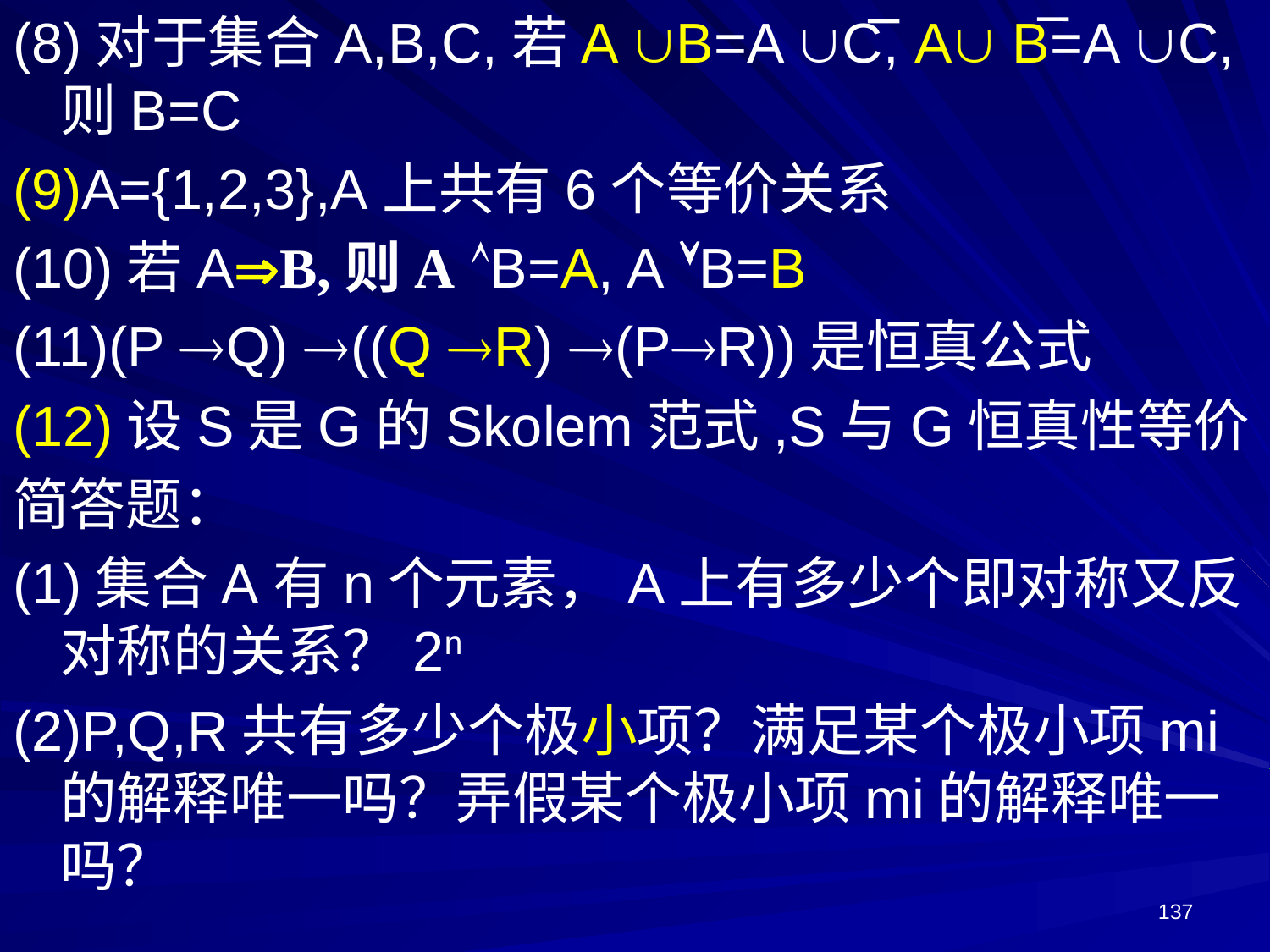

(8)对于集合A,B,C,若A ∪B=A ∪C, A∪ B=A ∪C,则B=C
(9)A={1,2,3},A上共有6个等价关系
(10)若A⇒B,则A ∧B=A, A ∨B=B
(11)(P →Q) →((Q →R) →(P→R))是恒真公式
(12)设S是G的Skolem范式,S与G恒真性等价
简答题：
(1)集合A有n个元素，A上有多少个即对称又反对称的关系？2n
(2)P,Q,R共有多少个极小项？满足某个极小项mi的解释唯一吗？弄假某个极小项mi的解释唯一吗？

137